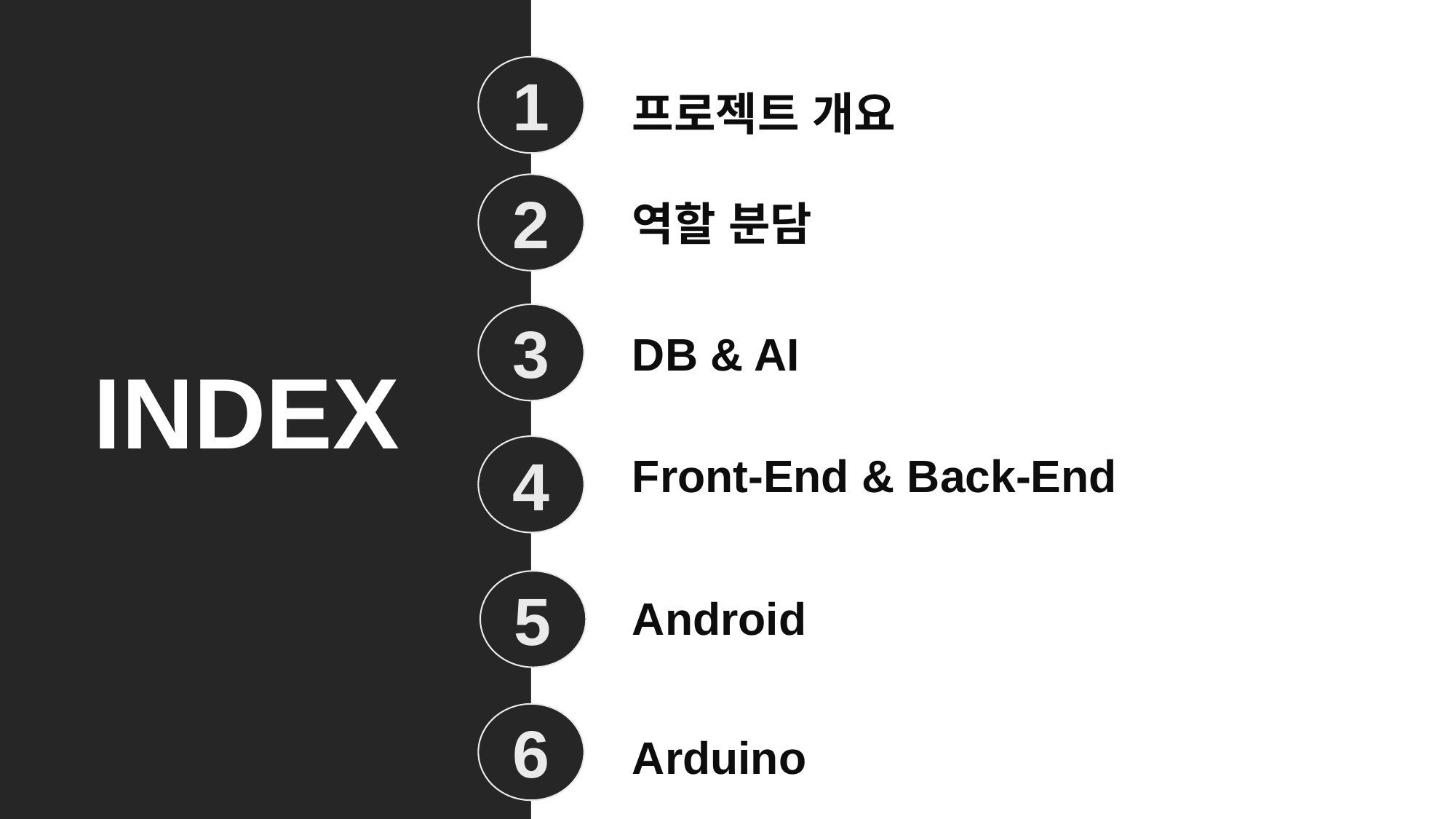

1
프로젝트 개요
역할 분담

2
DB & AI

3
INDEX
Front-End & Back-End

4

Android

5

6
Arduino